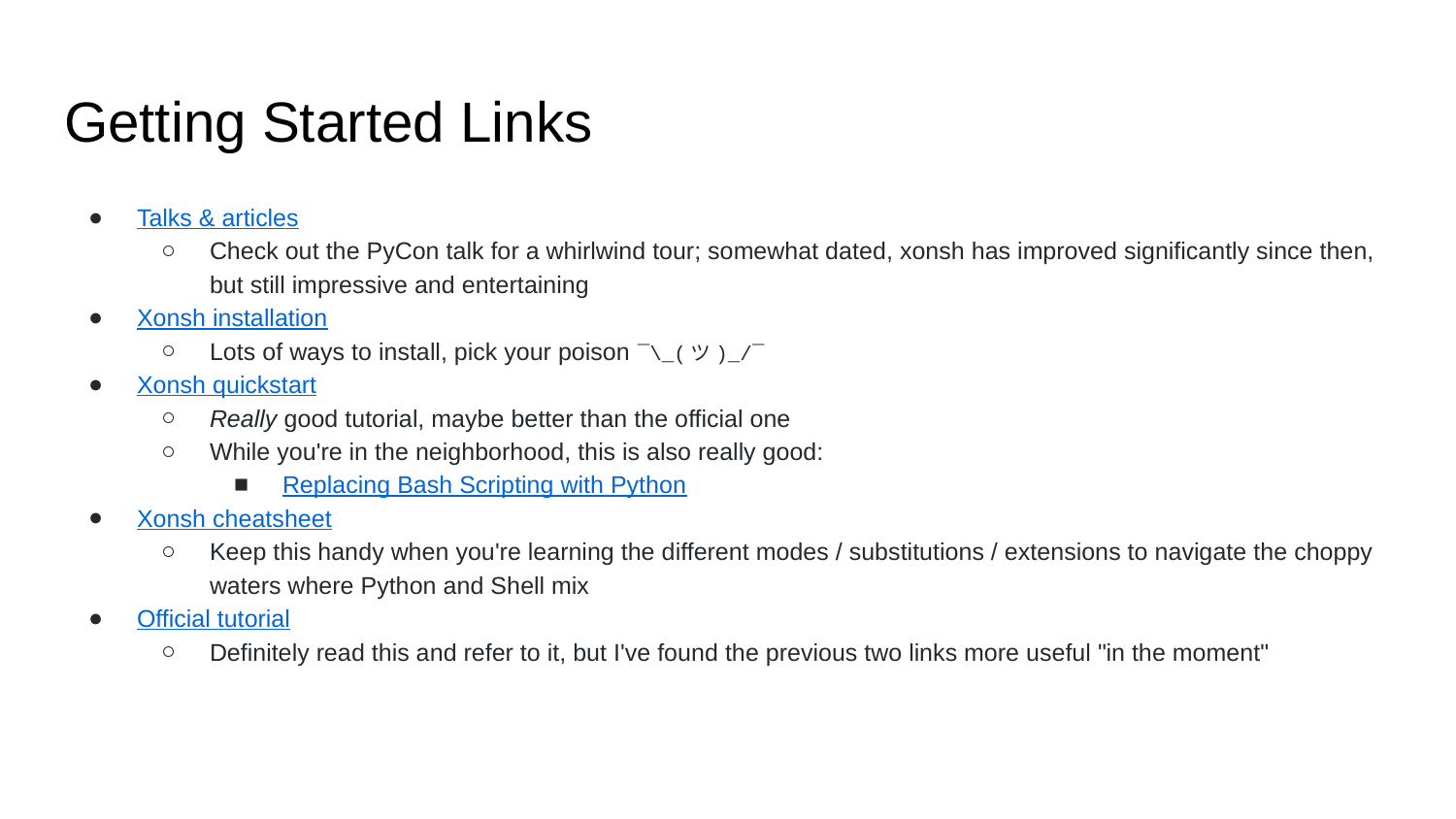

# Getting Started Links
Talks & articles
Check out the PyCon talk for a whirlwind tour; somewhat dated, xonsh has improved significantly since then, but still impressive and entertaining
Xonsh installation
Lots of ways to install, pick your poison ¯\_(ツ)_/¯
Xonsh quickstart
Really good tutorial, maybe better than the official one
While you're in the neighborhood, this is also really good:
Replacing Bash Scripting with Python
Xonsh cheatsheet
Keep this handy when you're learning the different modes / substitutions / extensions to navigate the choppy waters where Python and Shell mix
Official tutorial
Definitely read this and refer to it, but I've found the previous two links more useful "in the moment"